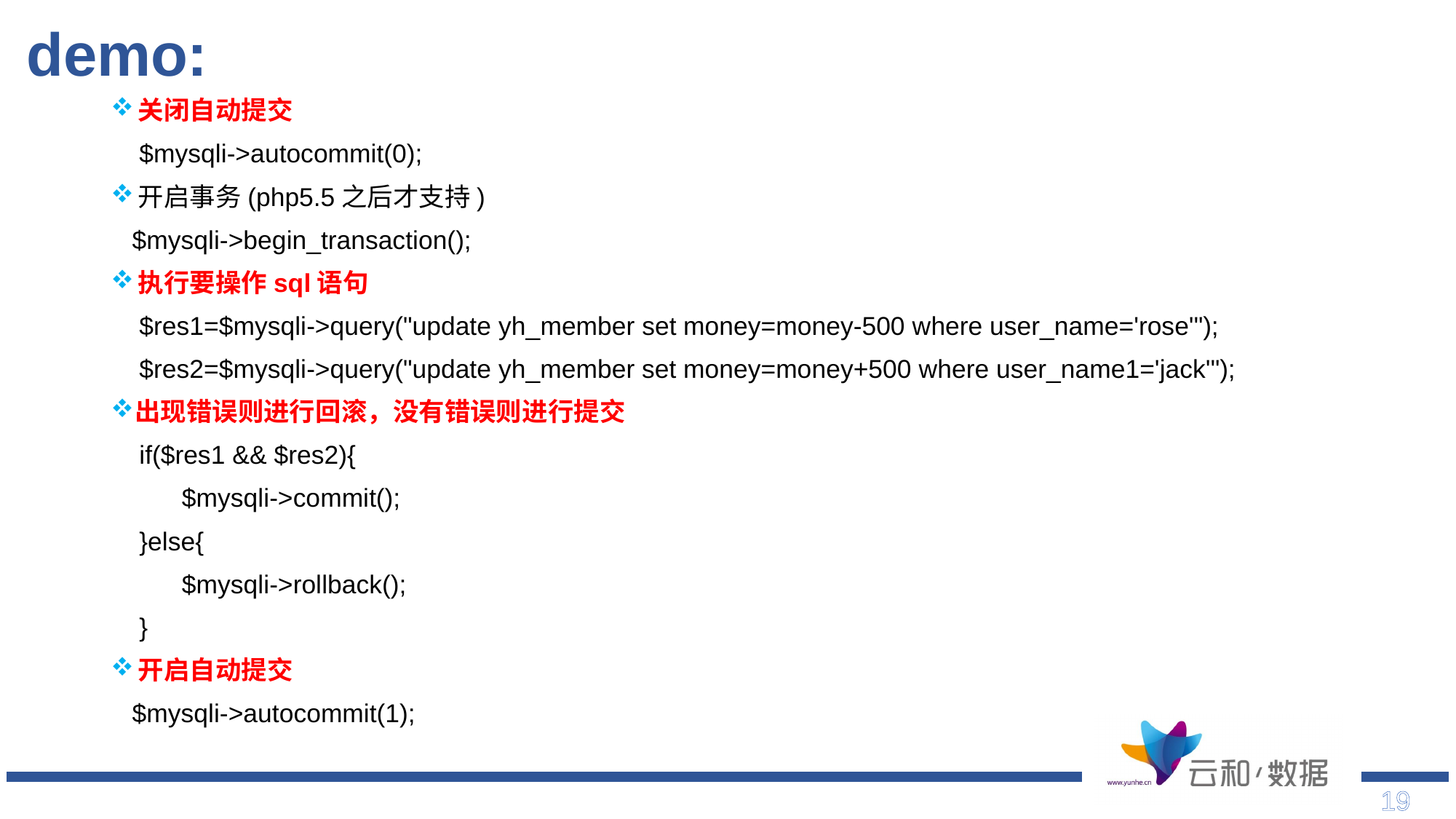

# demo:
关闭自动提交
    $mysqli->autocommit(0);
开启事务(php5.5之后才支持)
   $mysqli->begin_transaction();
执行要操作sql语句
    $res1=$mysqli->query("update yh_member set money=money-500 where user_name='rose'");
    $res2=$mysqli->query("update yh_member set money=money+500 where user_name1='jack'");
出现错误则进行回滚，没有错误则进行提交
    if($res1 && $res2){
          $mysqli->commit();
    }else{
          $mysqli->rollback();
    }
开启自动提交
   $mysqli->autocommit(1);